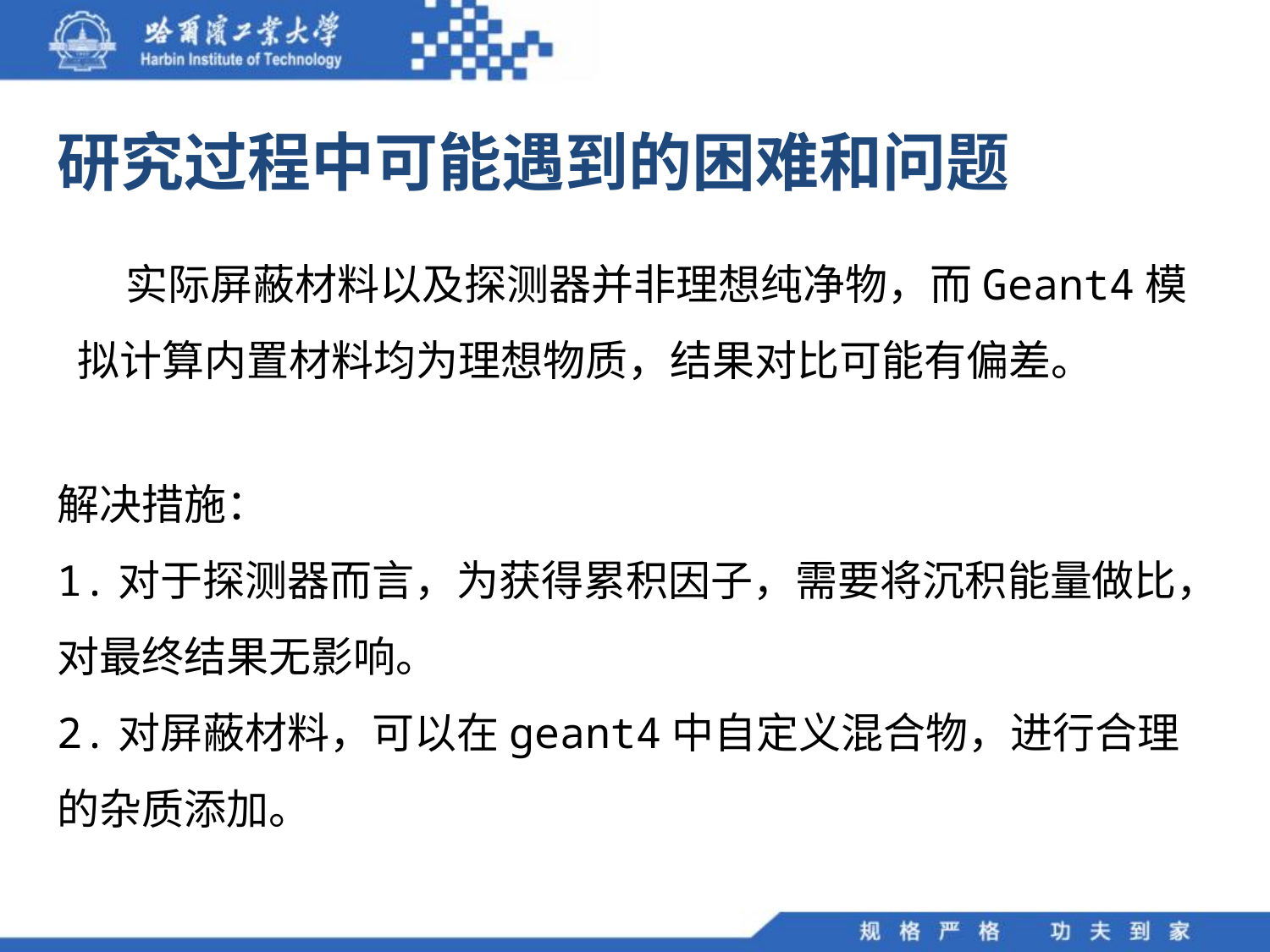

研究过程中可能遇到的困难和问题
    实际屏蔽材料以及探测器并非理想纯净物，而Geant4模拟计算内置材料均为理想物质，结果对比可能有偏差。
解决措施：
1.对于探测器而言，为获得累积因子，需要将沉积能量做比，对最终结果无影响。
2.对屏蔽材料，可以在geant4中自定义混合物，进行合理的杂质添加。